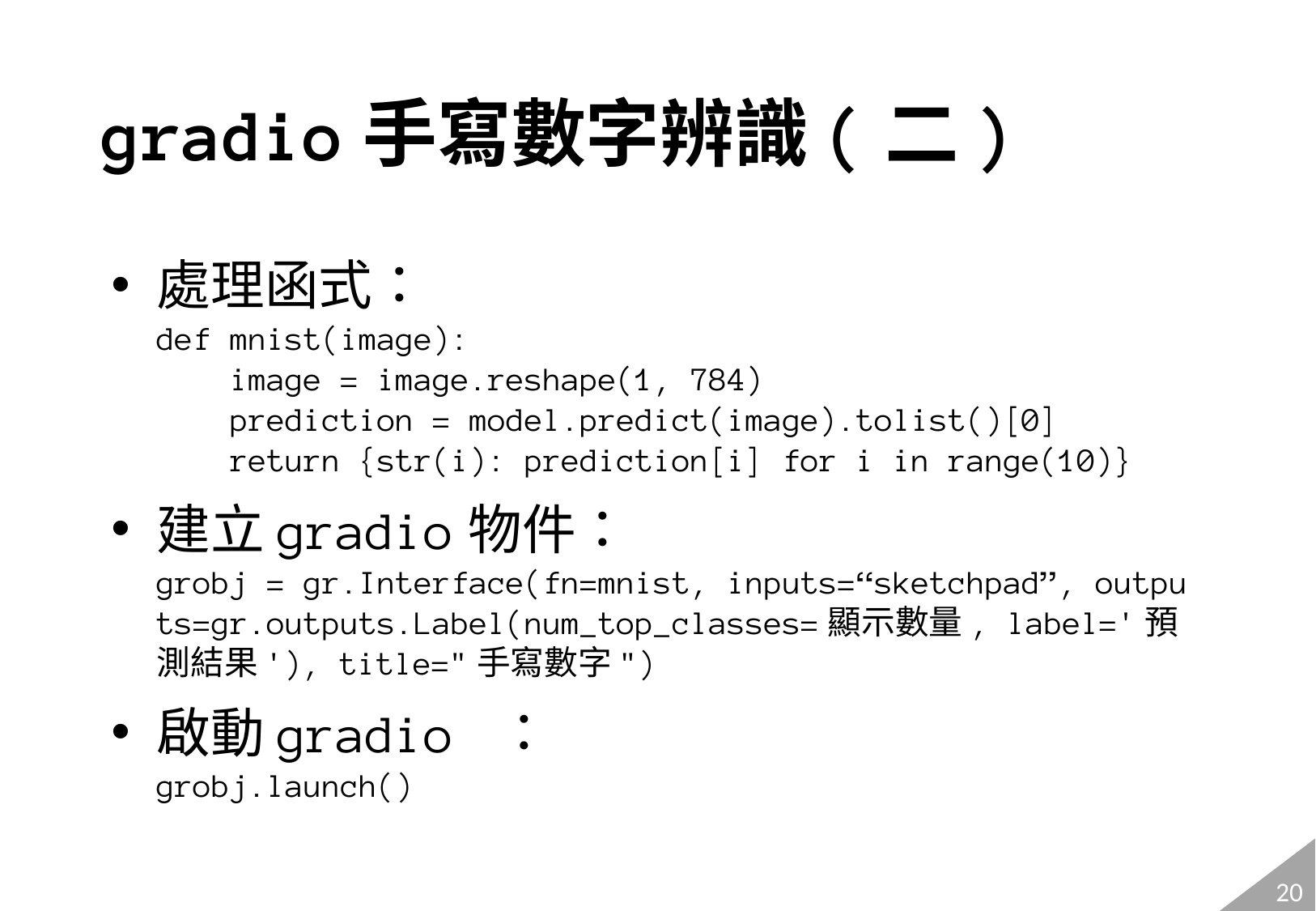

# gradio手寫數字辨識(二)
處理函式：
def mnist(image):
    image = image.reshape(1, 784)
    prediction = model.predict(image).tolist()[0]
    return {str(i): prediction[i] for i in range(10)}
建立gradio物件：
grobj = gr.Interface(fn=mnist, inputs=“sketchpad”, outputs=gr.outputs.Label(num_top_classes=顯示數量, label='預測結果'), title="手寫數字")
啟動gradio ：
grobj.launch()

20